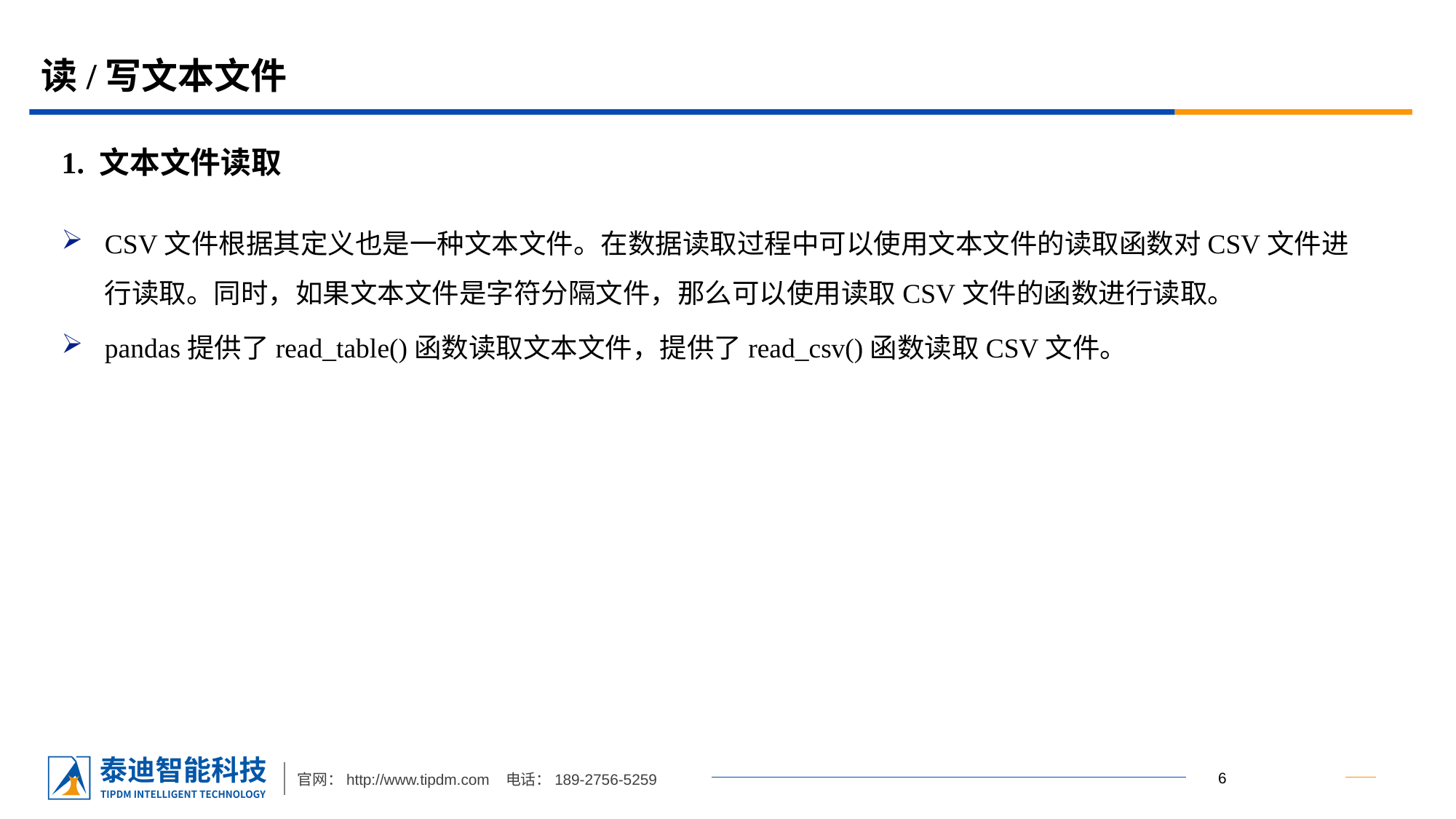

# 读/写文本文件
1. 文本文件读取
CSV文件根据其定义也是一种文本文件。在数据读取过程中可以使用文本文件的读取函数对CSV文件进行读取。同时，如果文本文件是字符分隔文件，那么可以使用读取CSV文件的函数进行读取。
pandas提供了read_table()函数读取文本文件，提供了read_csv()函数读取CSV文件。